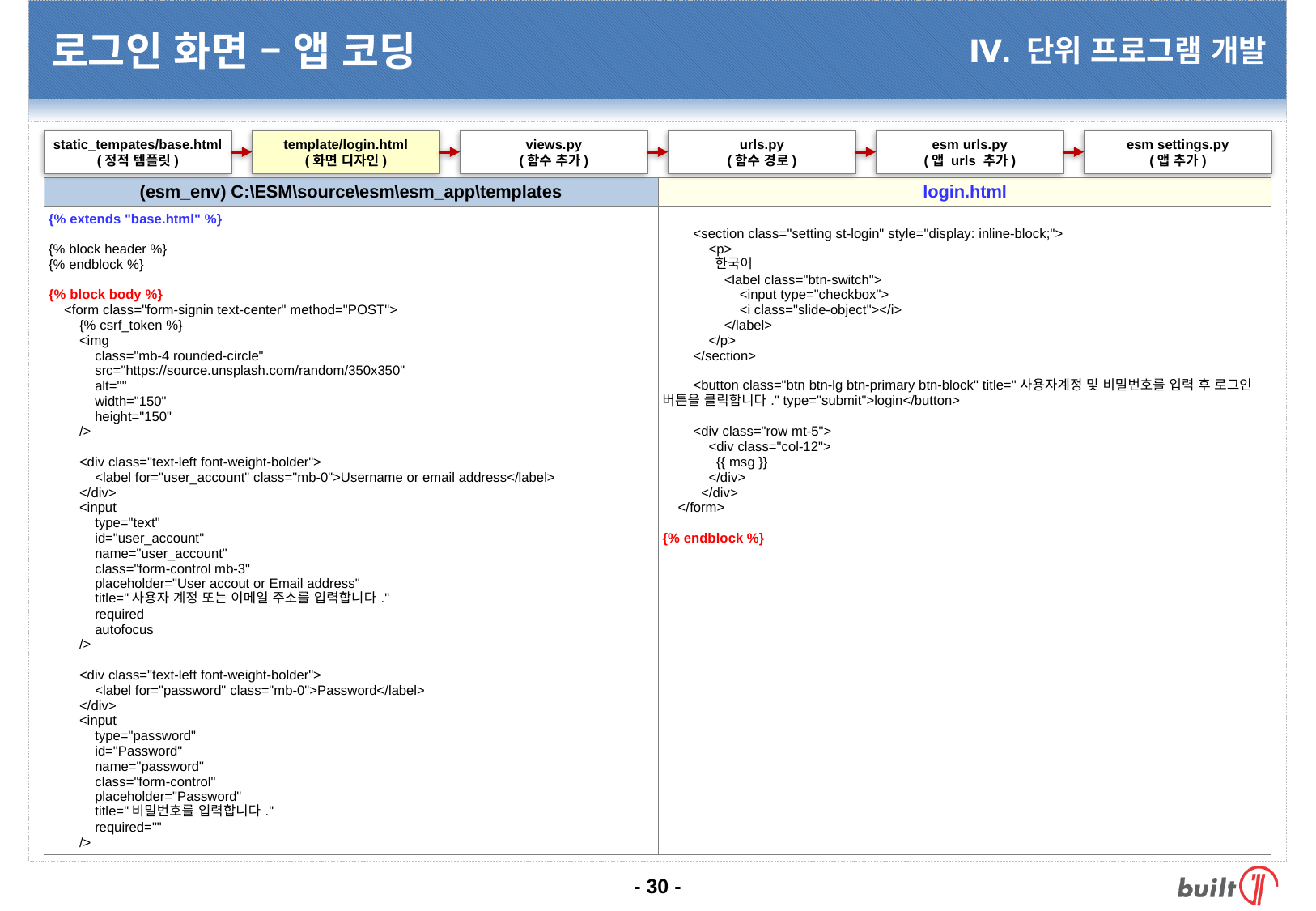

# 로그인 화면 – 앱 코딩
Ⅳ. 단위 프로그램 개발
static_tempates/base.html
(정적 템플릿)
template/login.html
(화면 디자인)
views.py
(함수 추가)
urls.py
(함수 경로)
esm urls.py
(앱 urls 추가)
esm settings.py
(앱 추가)
| (esm\_env) C:\ESM\source\esm\esm\_app\templates | login.html |
| --- | --- |
| {% extends "base.html" %} {% block header %} {% endblock %} {% block body %} <form class="form-signin text-center" method="POST"> {% csrf\_token %} <img class="mb-4 rounded-circle" src="https://source.unsplash.com/random/350x350" alt="" width="150" height="150" /> <div class="text-left font-weight-bolder"> <label for="user\_account" class="mb-0">Username or email address</label> </div> <input type="text" id="user\_account" name="user\_account" class="form-control mb-3" placeholder="User accout or Email address" title="사용자 계정 또는 이메일 주소를 입력합니다." required autofocus /> <div class="text-left font-weight-bolder"> <label for="password" class="mb-0">Password</label> </div> <input type="password" id="Password" name="password" class="form-control" placeholder="Password" title="비밀번호를 입력합니다." required="" /> | <section class="setting st-login" style="display: inline-block;"> <p> 한국어 <label class="btn-switch"> <input type="checkbox"> <i class="slide-object"></i> </label> </p> </section> <button class="btn btn-lg btn-primary btn-block" title="사용자계정 및 비밀번호를 입력 후 로그인 버튼을 클릭합니다." type="submit">login</button> <div class="row mt-5"> <div class="col-12"> {{ msg }} </div> </div> </form> {% endblock %} |